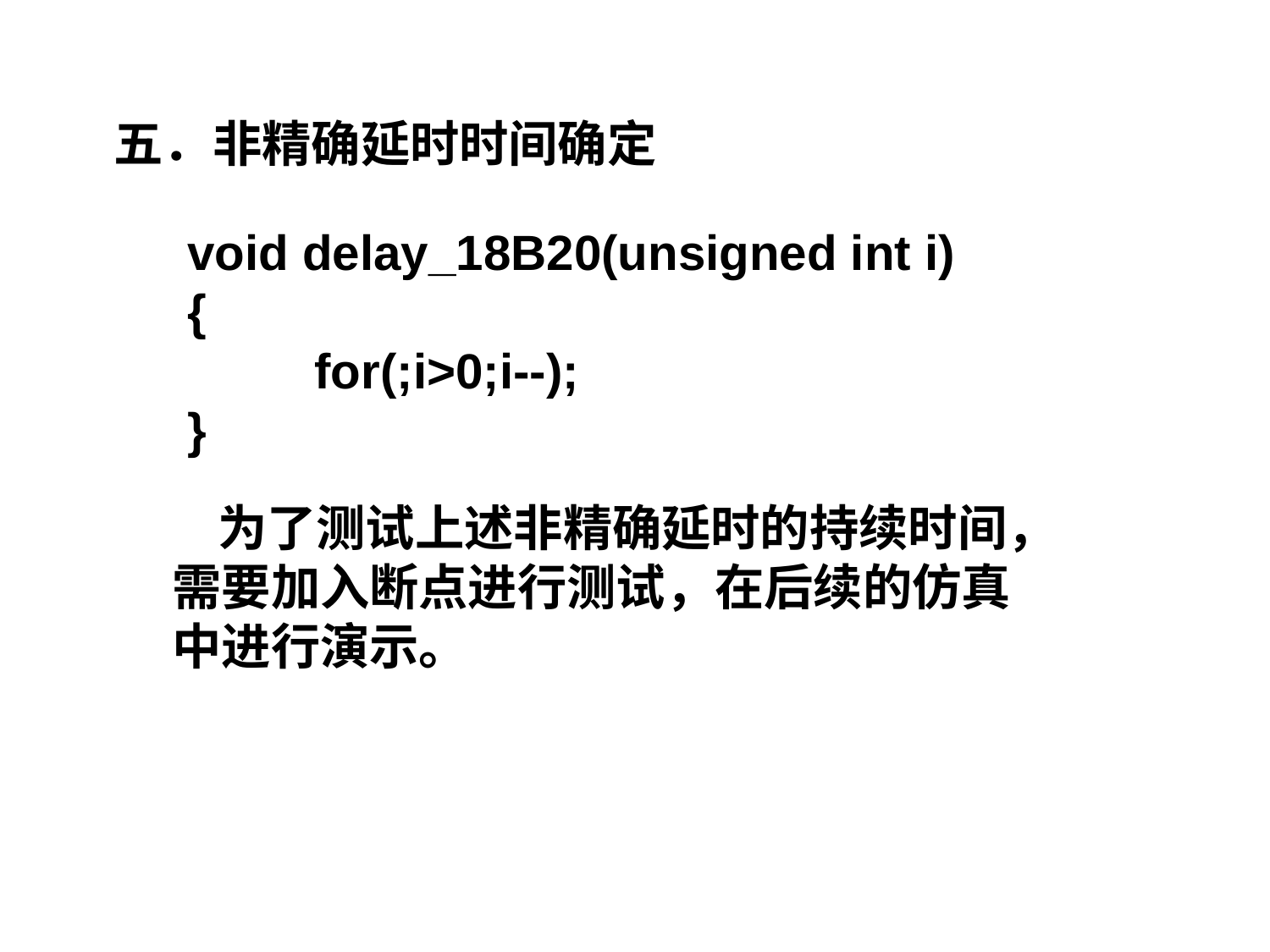

五．非精确延时时间确定
void delay_18B20(unsigned int i)
{
	for(;i>0;i--);
}
   为了测试上述非精确延时的持续时间，需要加入断点进行测试，在后续的仿真中进行演示。